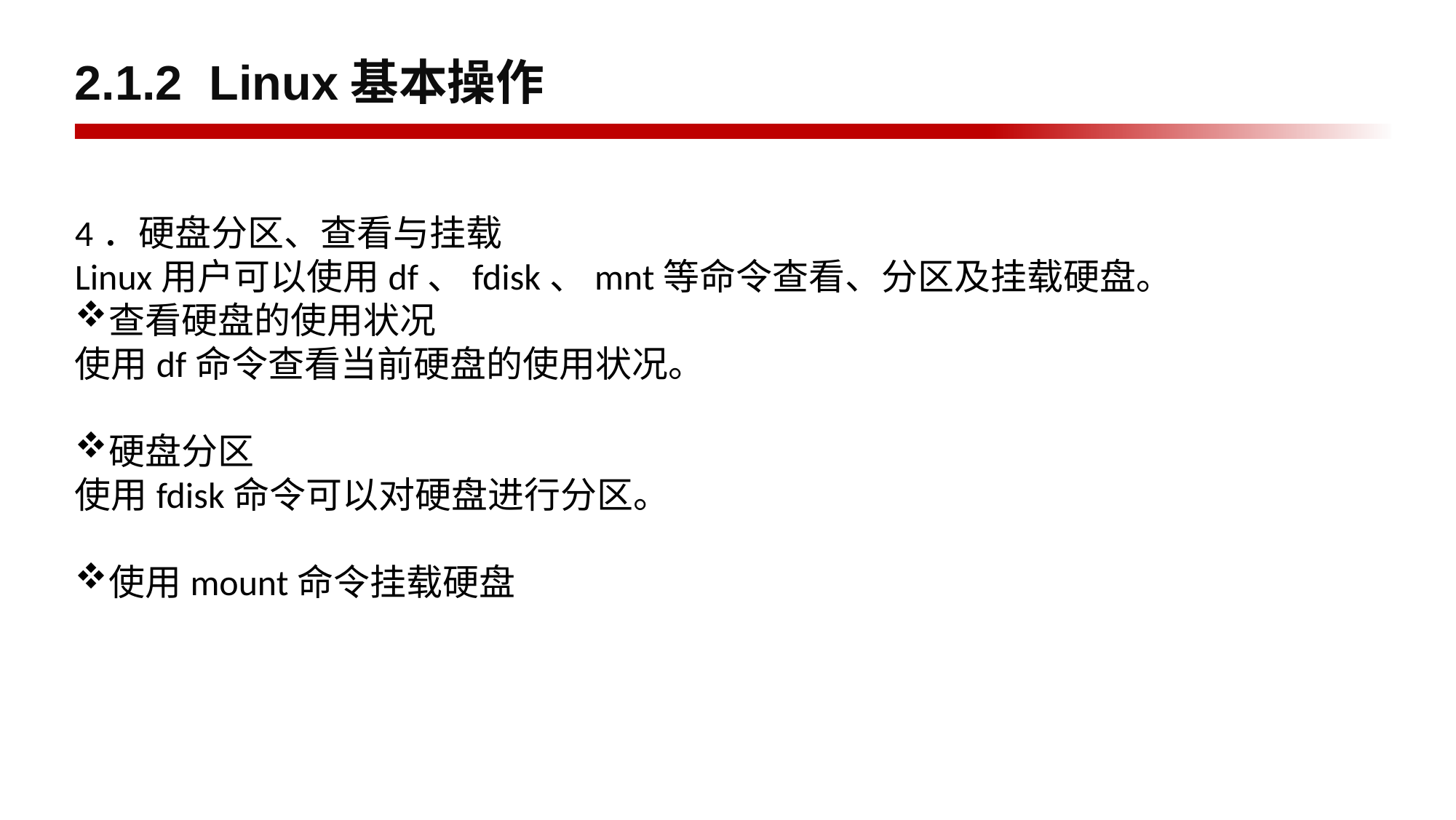

# 2.1.2  Linux基本操作

4．硬盘分区、查看与挂载
Linux用户可以使用df、fdisk、mnt等命令查看、分区及挂载硬盘。
查看硬盘的使用状况
使用df命令查看当前硬盘的使用状况。

硬盘分区
使用fdisk命令可以对硬盘进行分区。

使用mount命令挂载硬盘